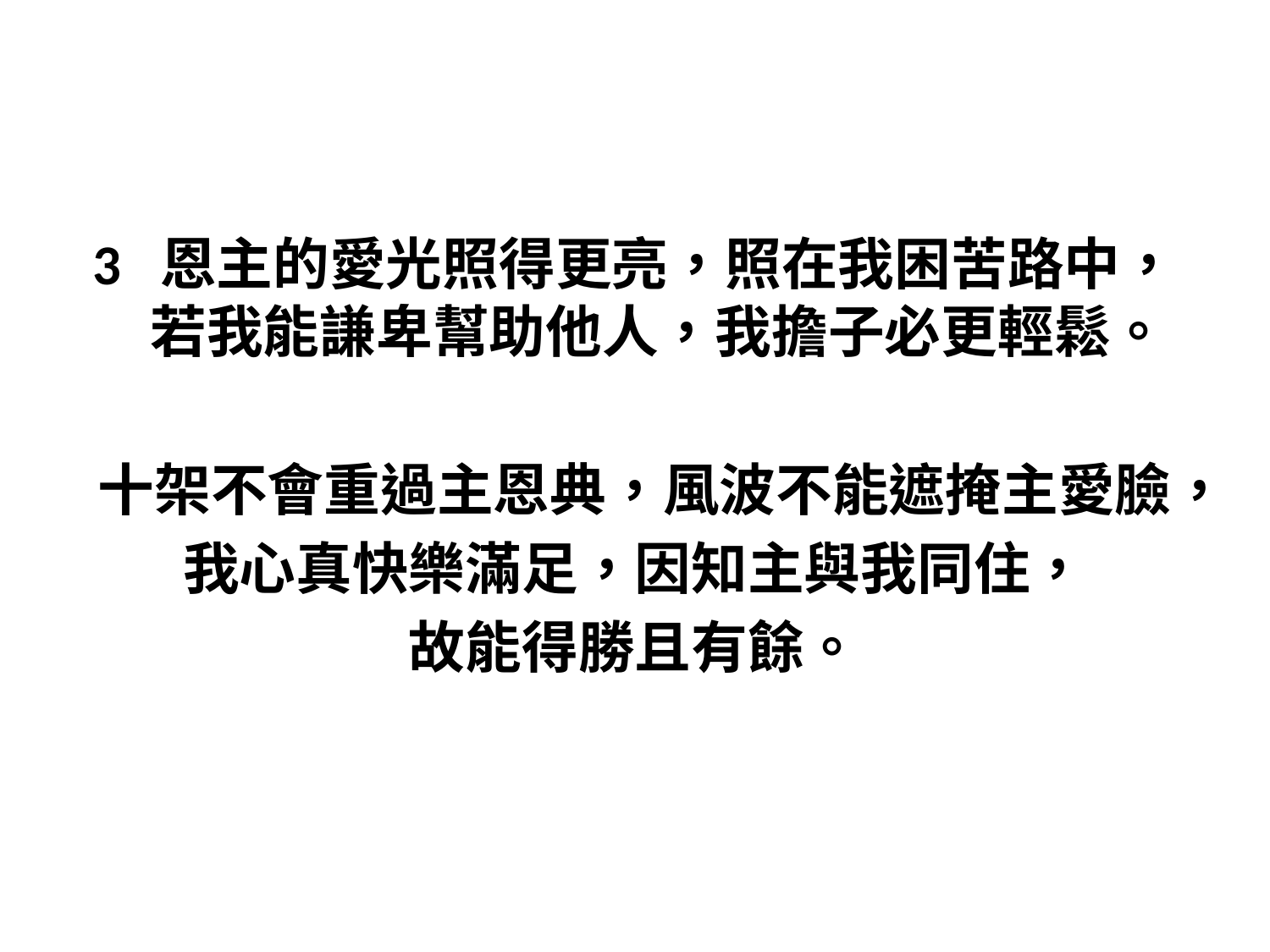

#
3  恩主的愛光照得更亮，照在我困苦路中，
若我能謙卑幫助他人，我擔子必更輕鬆。

十架不會重過主恩典，風波不能遮掩主愛臉，
我心真快樂滿足，因知主與我同住，
故能得勝且有餘。